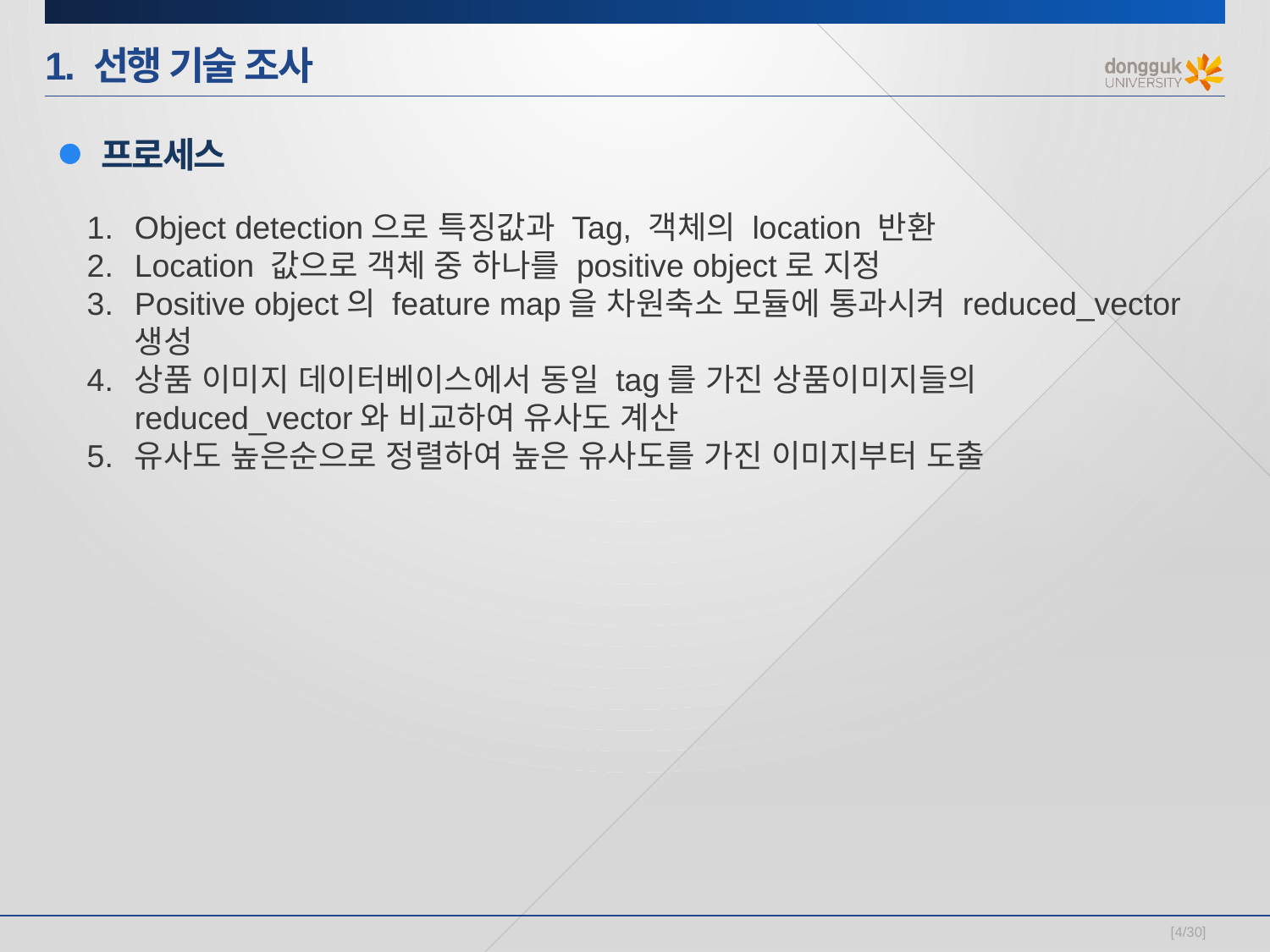

# 1. 선행 기술 조사
프로세스

Object detection으로 특징값과 Tag, 객체의 location 반환
Location 값으로 객체 중 하나를 positive object로 지정
Positive object의 feature map을 차원축소 모듈에 통과시켜 reduced_vector 생성
상품 이미지 데이터베이스에서 동일 tag를 가진 상품이미지들의 reduced_vector와 비교하여 유사도 계산
유사도 높은순으로 정렬하여 높은 유사도를 가진 이미지부터 도출

[4/30]